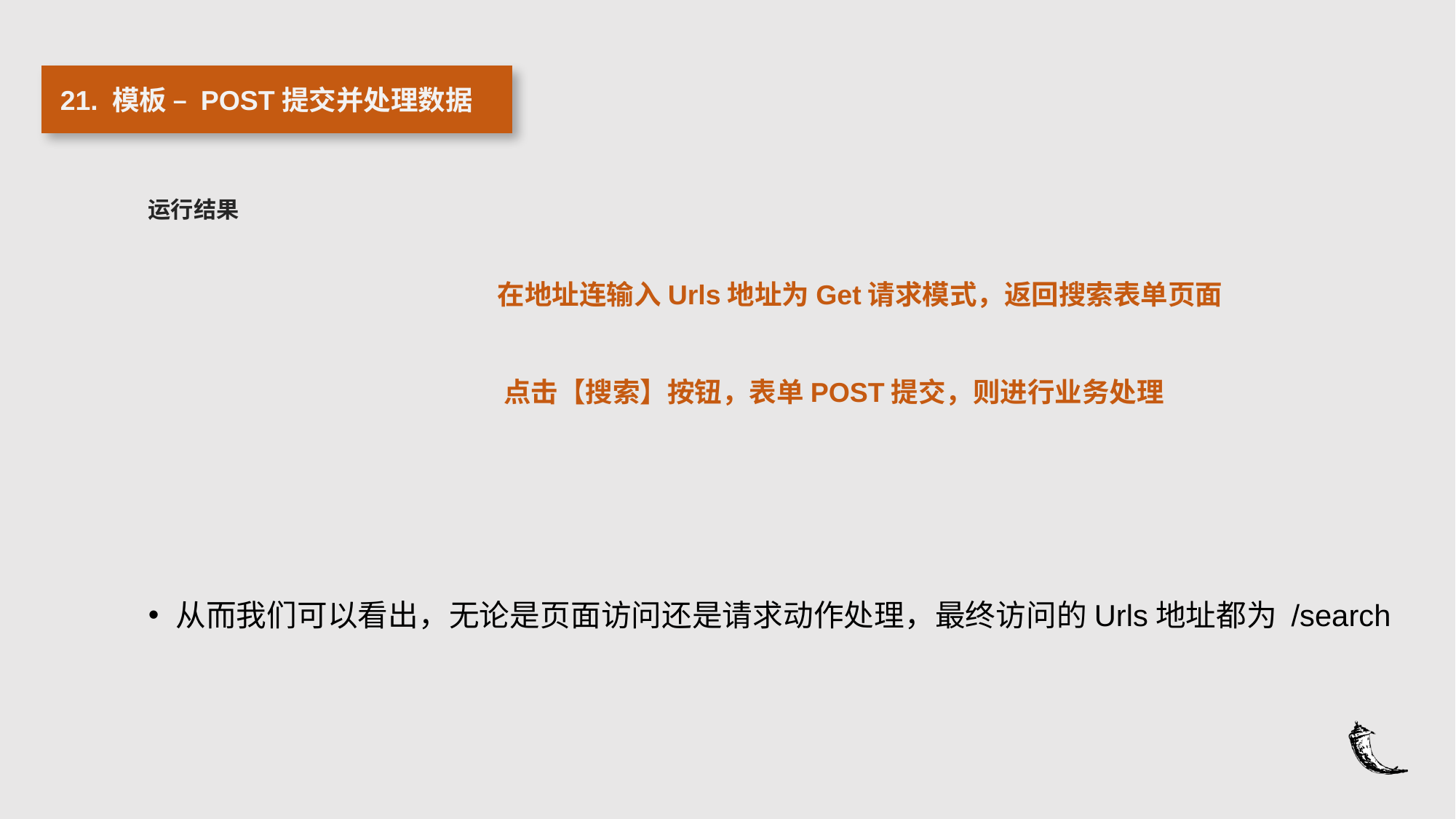

21. 模板 – POST提交并处理数据
运行结果
在地址连输入Urls地址为Get请求模式，返回搜索表单页面
点击【搜索】按钮，表单POST提交，则进行业务处理
从而我们可以看出，无论是页面访问还是请求动作处理，最终访问的Urls地址都为 /search